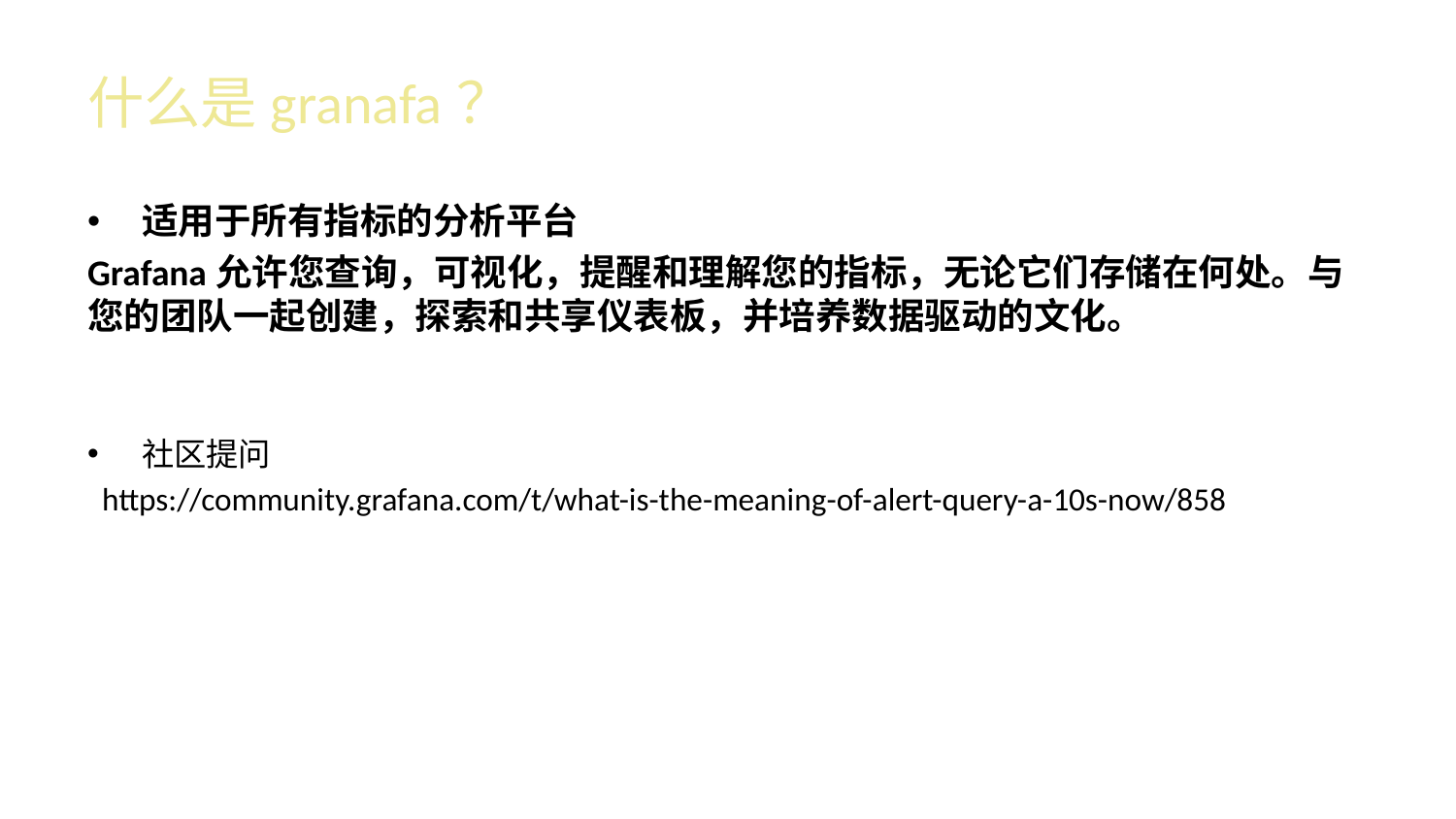

# 什么是granafa？
适用于所有指标的分析平台
Grafana允许您查询，可视化，提醒和理解您的指标，无论它们存储在何处。与您的团队一起创建，探索和共享仪表板，并培养数据驱动的文化。

社区提问
  https://community.grafana.com/t/what-is-the-meaning-of-alert-query-a-10s-now/858